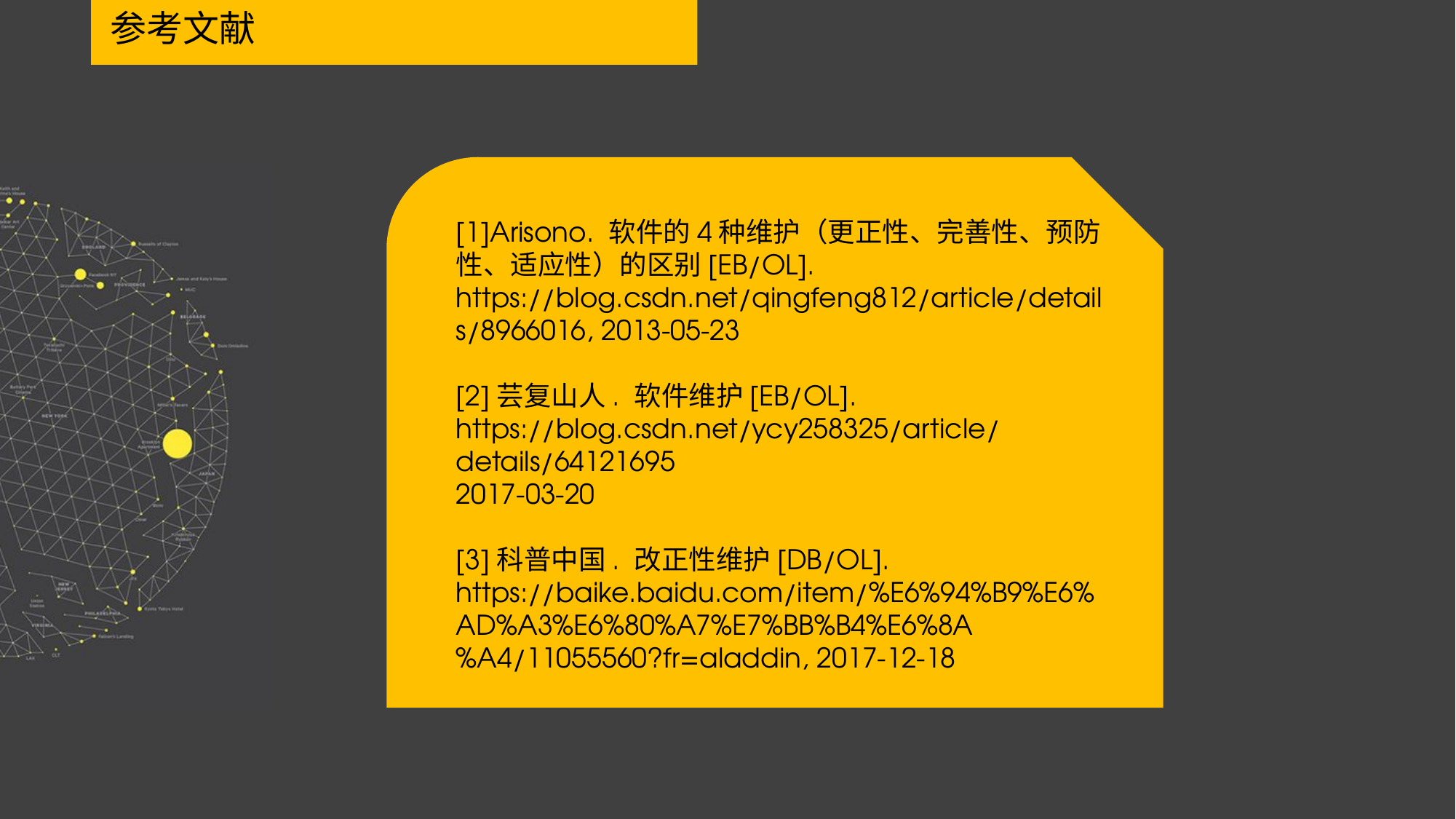

参考文献

[1]Arisono. 软件的4种维护（更正性、完善性、预防性、适应性）的区别[EB/OL]. https://blog.csdn.net/qingfeng812/article/details/8966016, 2013-05-23

[2]芸复山人. 软件维护[EB/OL].
https://blog.csdn.net/ycy258325/article/details/64121695
2017-03-20

[3]科普中国. 改正性维护[DB/OL]. https://baike.baidu.com/item/%E6%94%B9%E6%AD%A3%E6%80%A7%E7%BB%B4%E6%8A%A4/11055560?fr=aladdin, 2017-12-18